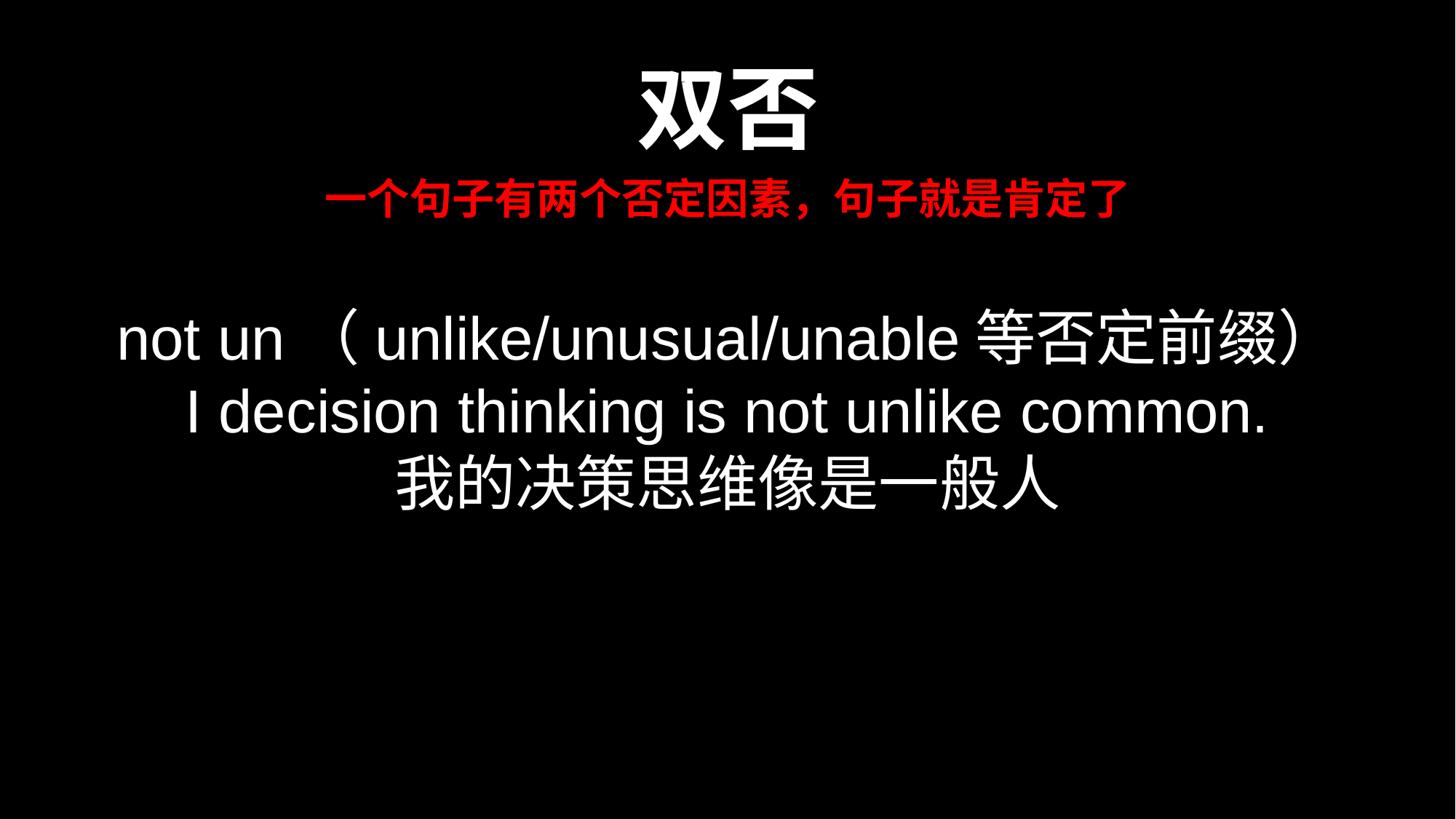

双否
一个句子有两个否定因素，句子就是肯定了
not un（unlike/unusual/unable等否定前缀）
I decision thinking is not unlike common.
我的决策思维像是一般人